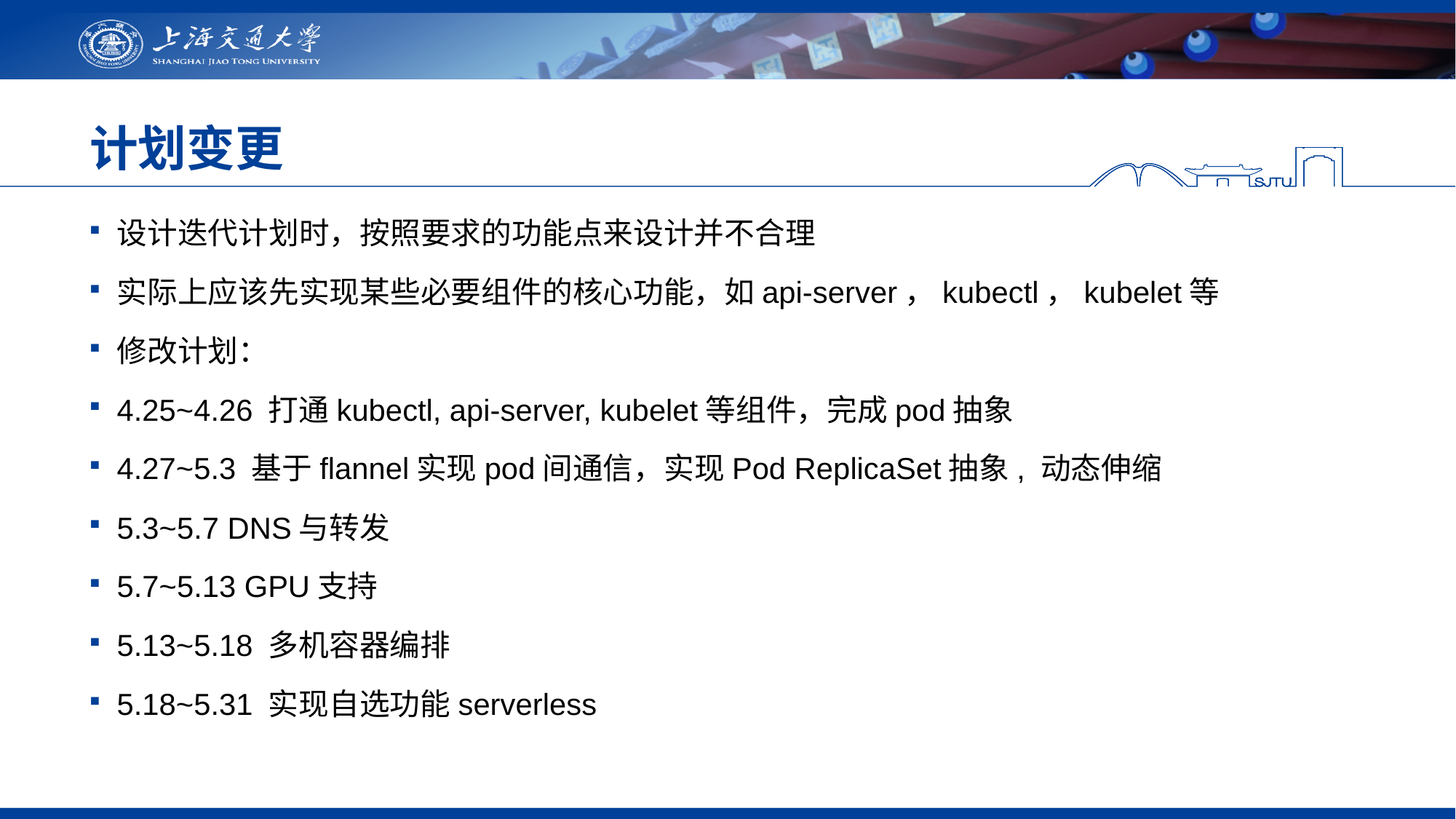

# 计划变更
设计迭代计划时，按照要求的功能点来设计并不合理
实际上应该先实现某些必要组件的核心功能，如api-server，kubectl，kubelet等
修改计划：
4.25~4.26 打通kubectl, api-server, kubelet等组件，完成pod抽象
4.27~5.3 基于flannel实现pod间通信，实现Pod ReplicaSet抽象, 动态伸缩
5.3~5.7 DNS与转发
5.7~5.13 GPU支持
5.13~5.18 多机容器编排
5.18~5.31 实现自选功能serverless